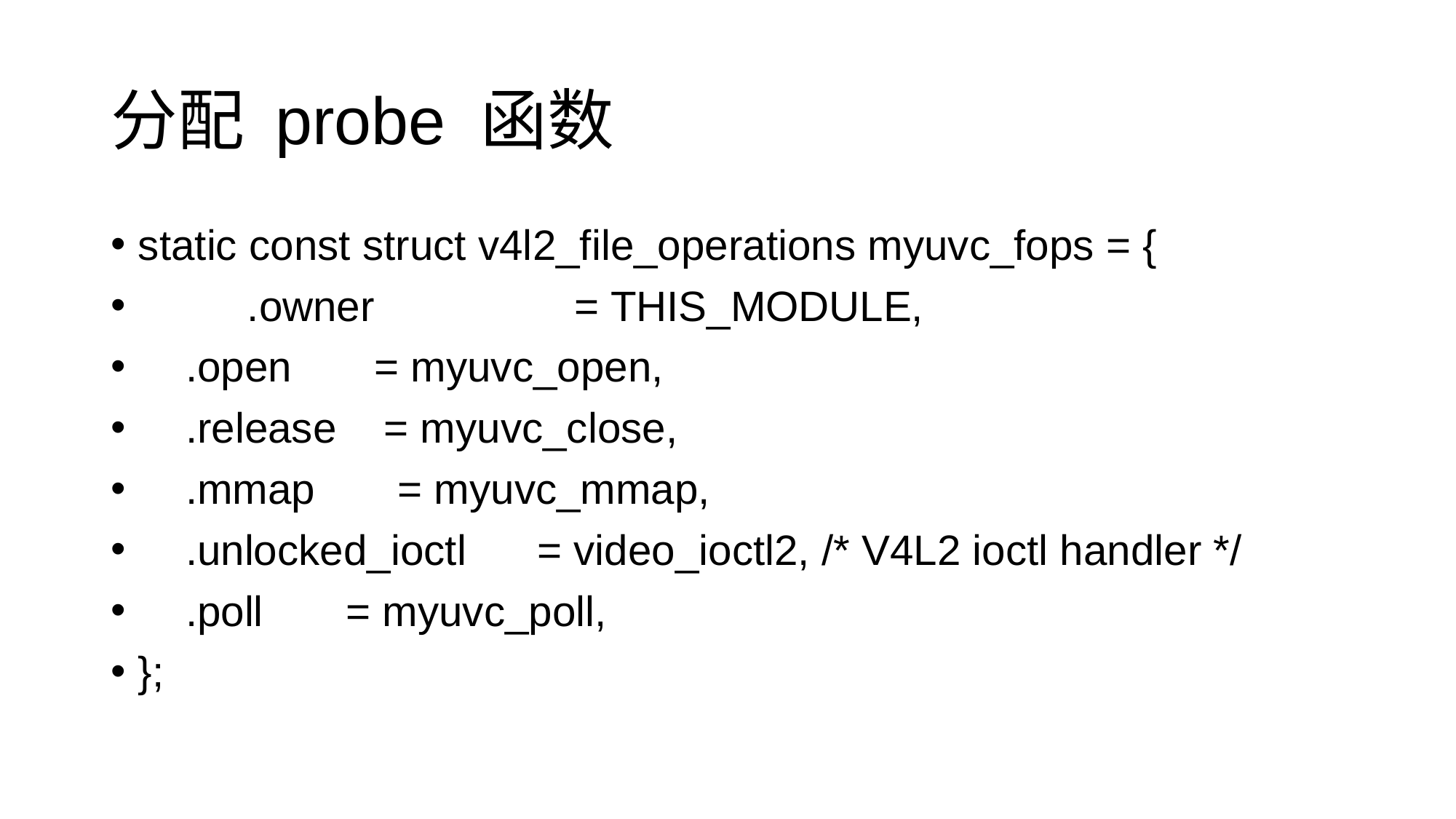

# 分配 probe 函数
static const struct v4l2_file_operations myuvc_fops = {
	.owner		= THIS_MODULE,
    .open       = myuvc_open,
    .release    = myuvc_close,
    .mmap       = myuvc_mmap,
    .unlocked_ioctl      = video_ioctl2, /* V4L2 ioctl handler */
    .poll       = myuvc_poll,
};